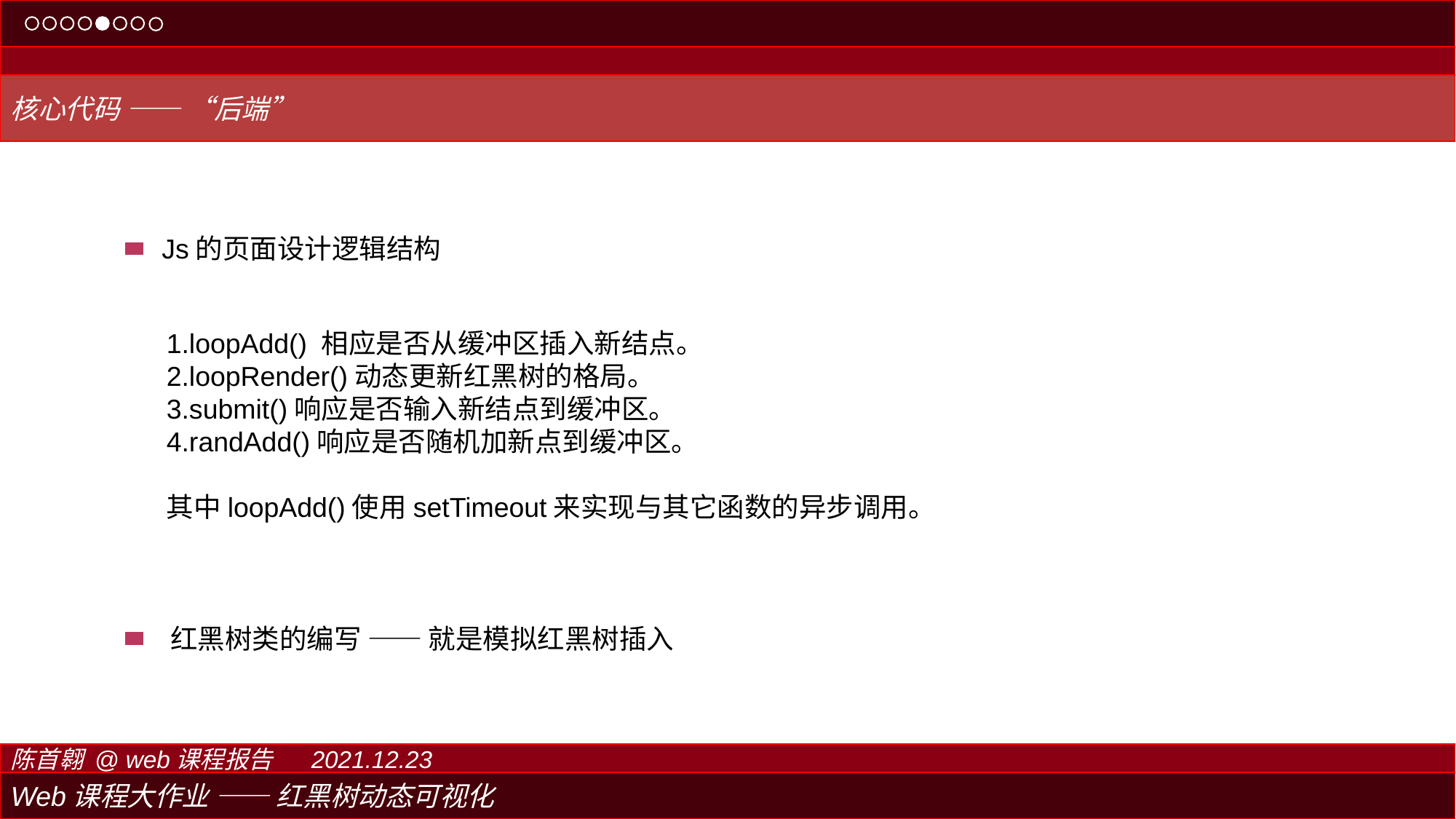

核心代码 —— “后端”
Js的页面设计逻辑结构

1.loopAdd() 相应是否从缓冲区插入新结点。
2.loopRender()动态更新红黑树的格局。
3.submit()响应是否输入新结点到缓冲区。
4.randAdd()响应是否随机加新点到缓冲区。

其中loopAdd()使用setTimeout来实现与其它函数的异步调用。
红黑树类的编写 —— 就是模拟红黑树插入

陈首翱 @ web课程报告      2021.12.23
Web课程大作业 —— 红黑树动态可视化